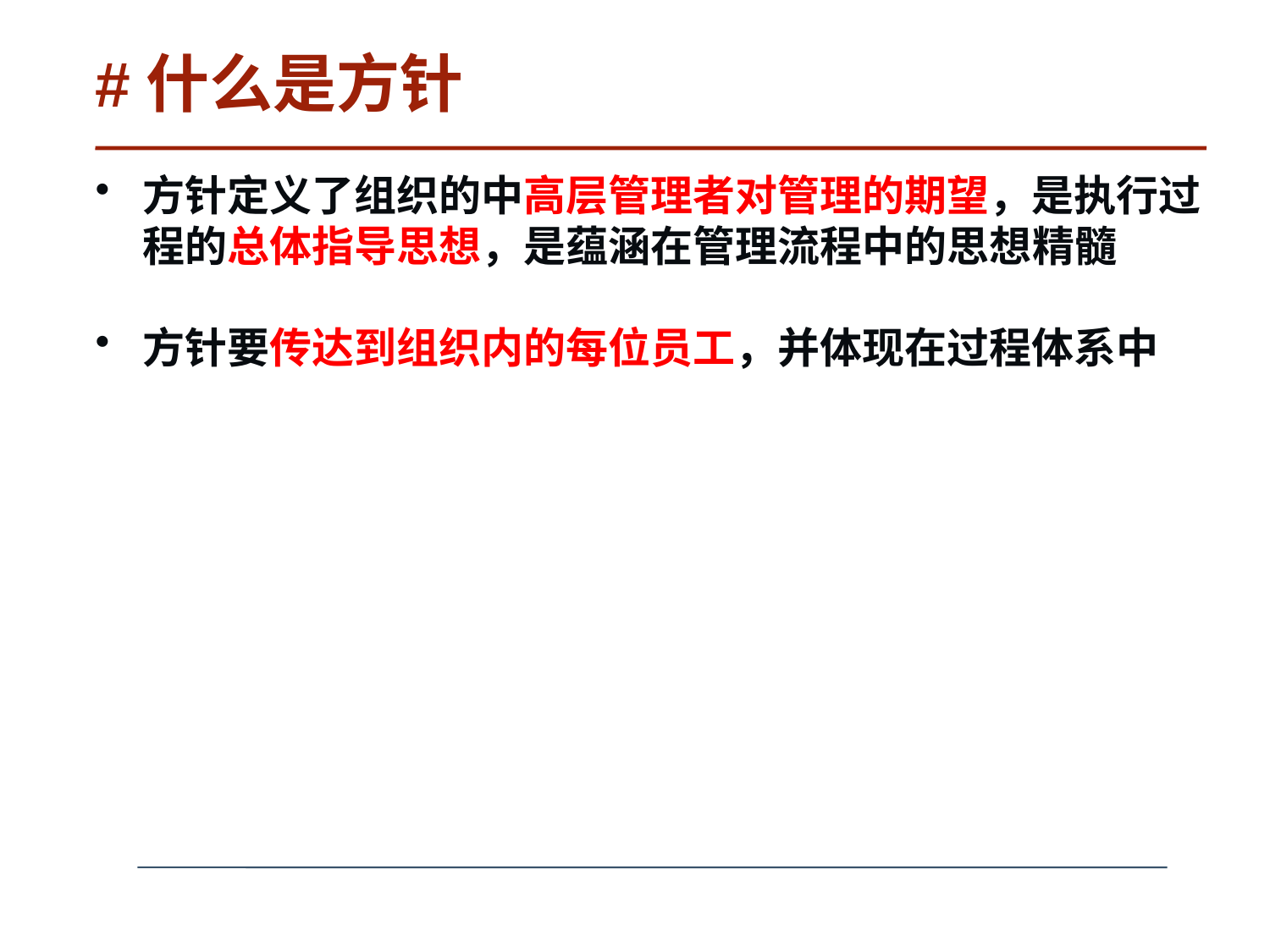

# #什么是方针
方针定义了组织的中高层管理者对管理的期望，是执行过程的总体指导思想，是蕴涵在管理流程中的思想精髓

方针要传达到组织内的每位员工，并体现在过程体系中